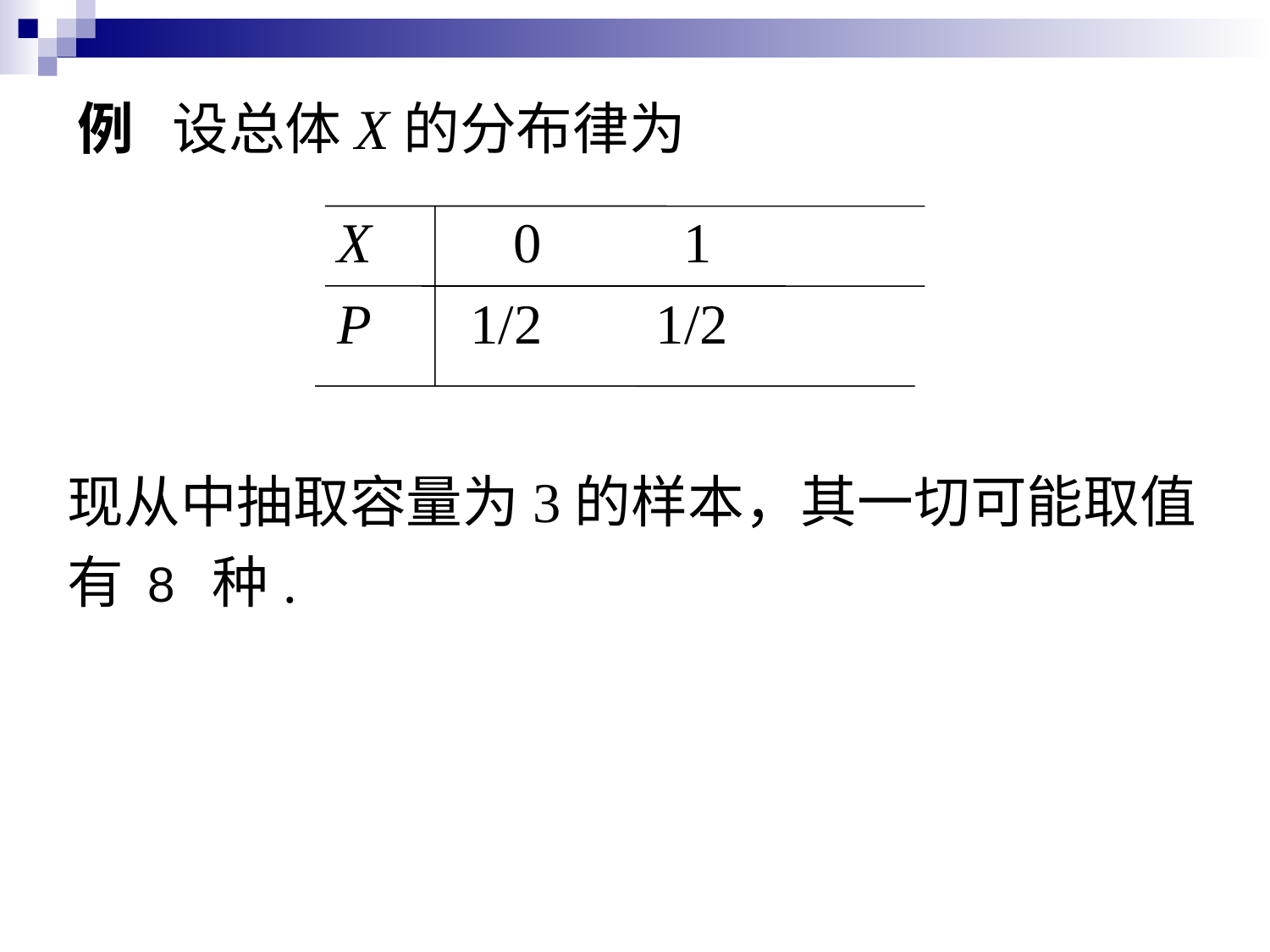

例   设总体X的分布律为
X          0          1
P       1/2        1/2

现从中抽取容量为3的样本，其一切可能取值有       种.
8